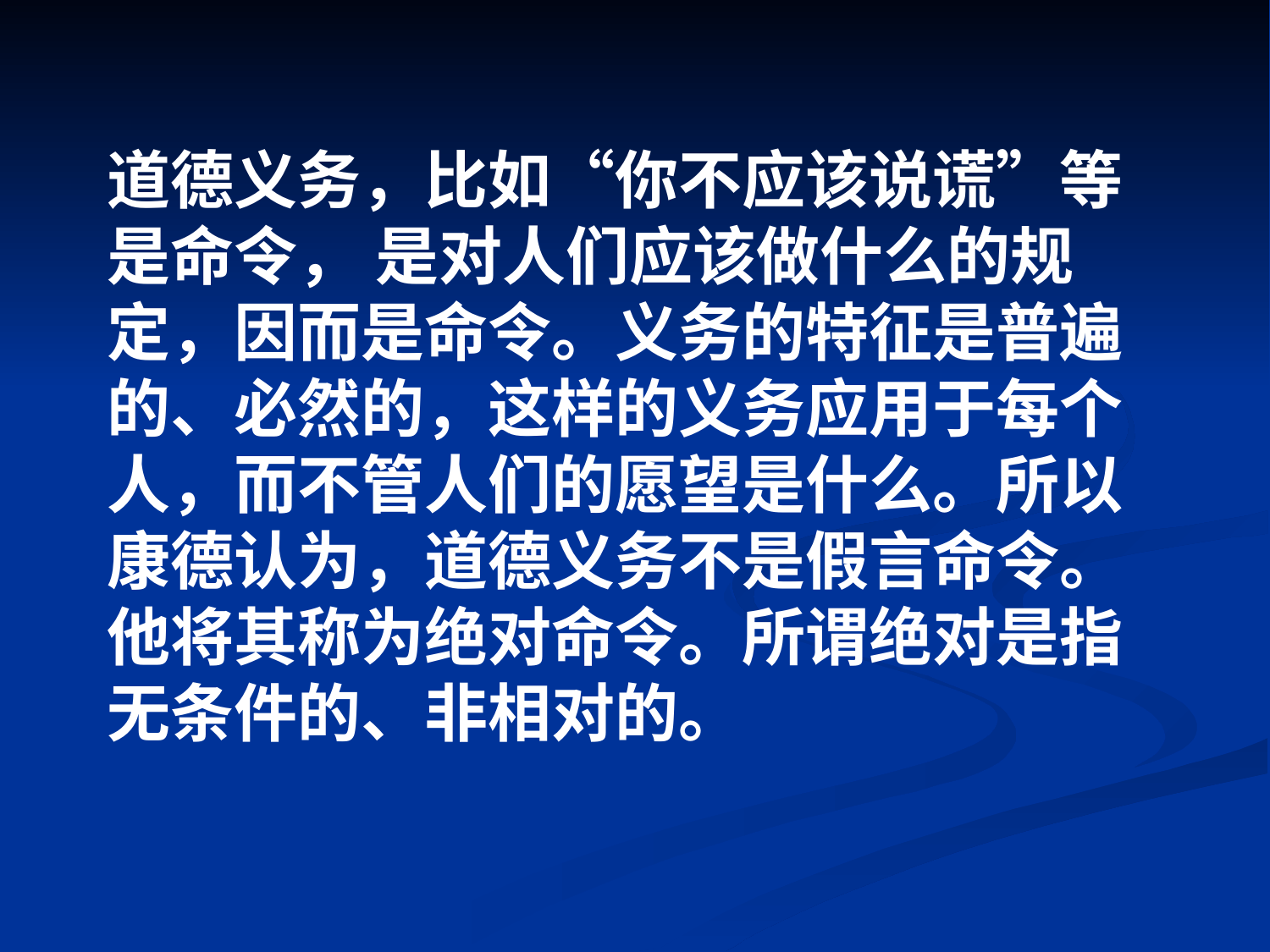

道德义务，比如“你不应该说谎”等是命令， 是对人们应该做什么的规定，因而是命令。义务的特征是普遍的、必然的，这样的义务应用于每个人，而不管人们的愿望是什么。所以康德认为，道德义务不是假言命令。他将其称为绝对命令。所谓绝对是指无条件的、非相对的。